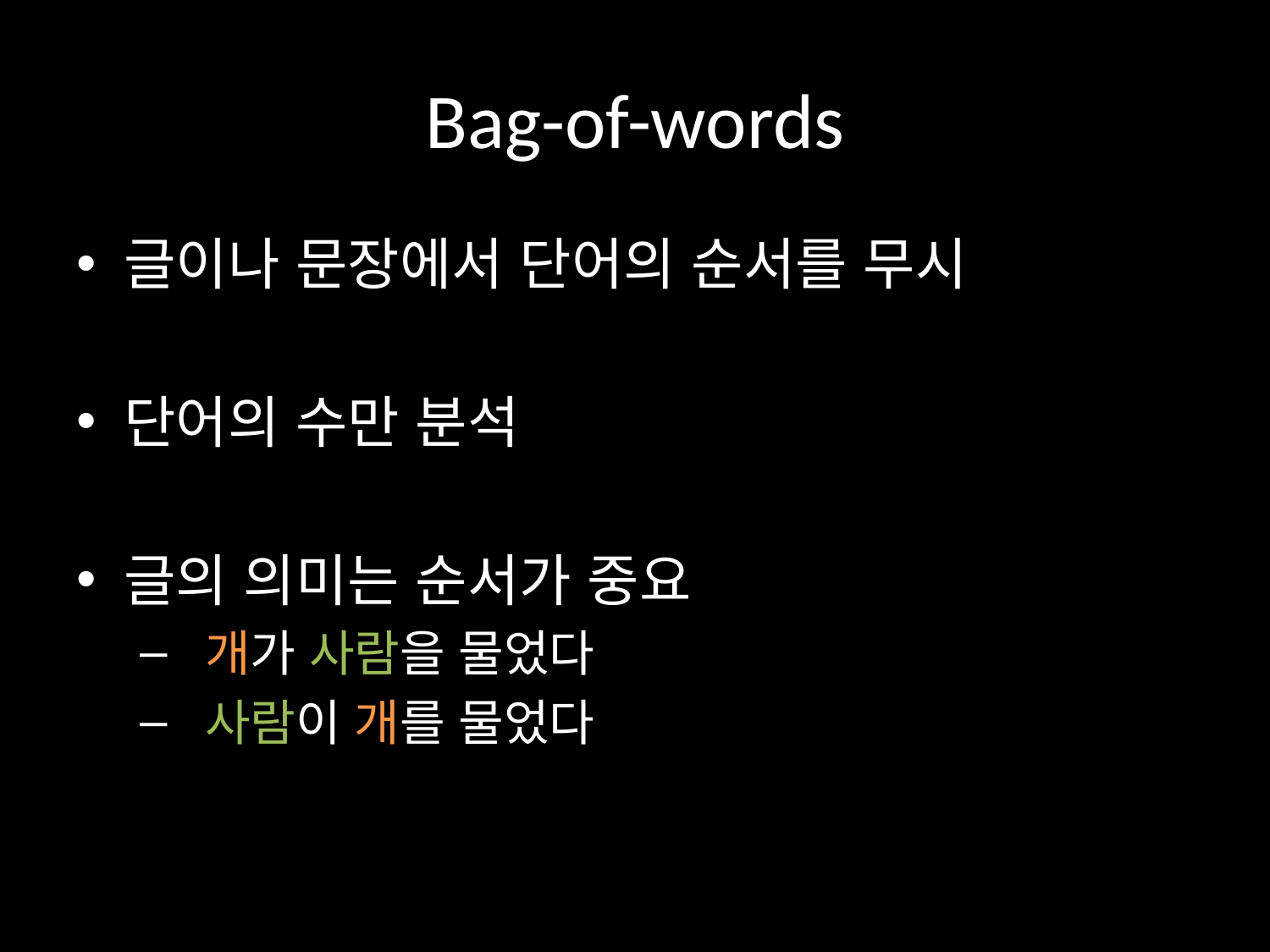

# Bag-of-words
글이나 문장에서 단어의 순서를 무시

단어의 수만 분석

글의 의미는 순서가 중요
 개가 사람을 물었다
 사람이 개를 물었다